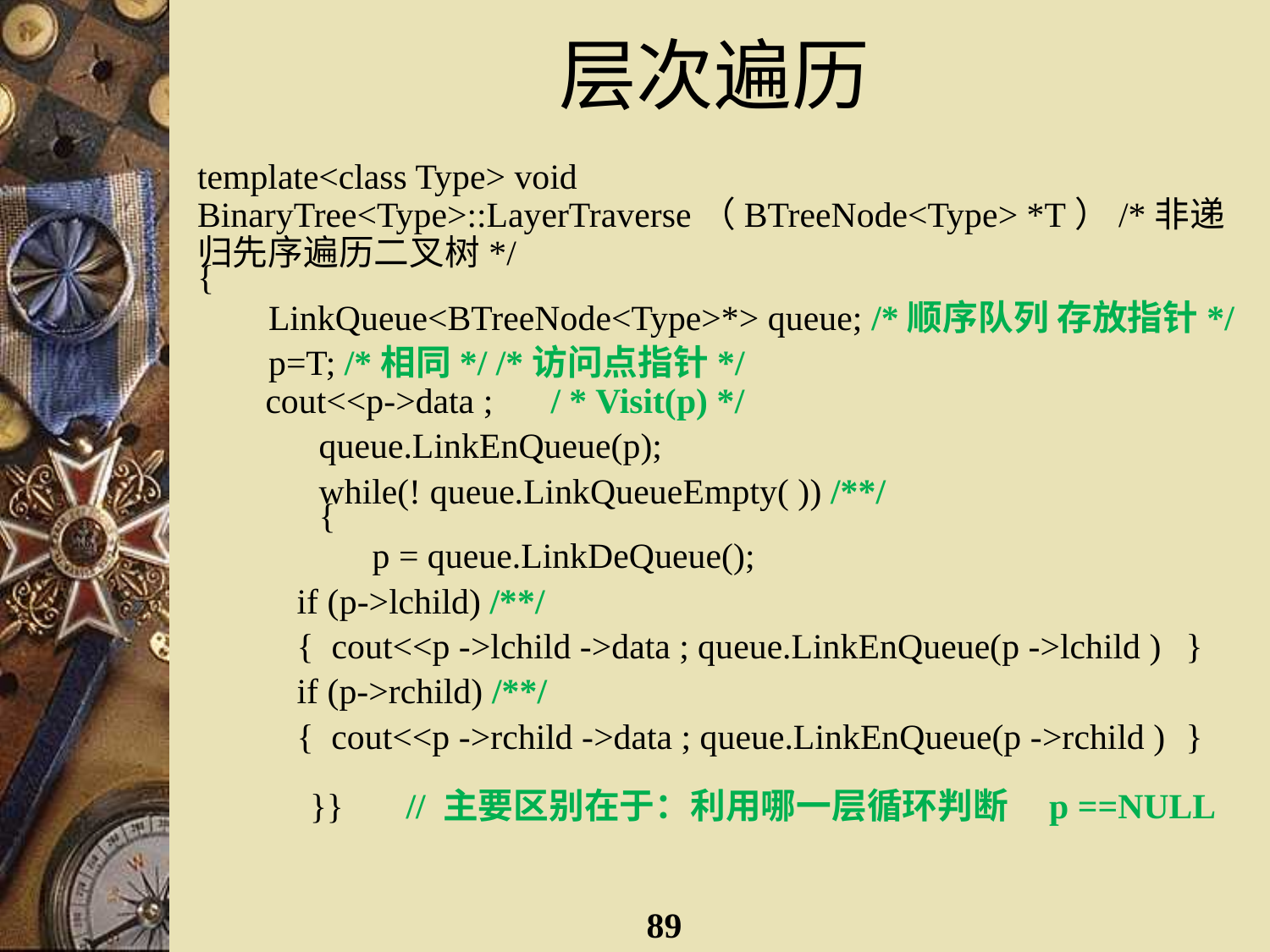

# 层次遍历
template<class Type> void BinaryTree<Type>::LayerTraverse（BTreeNode<Type> *T）/*非递归先序遍历二叉树*/
{
        LinkQueue<BTreeNode<Type>*> queue; /*顺序队列 存放指针*/
        p=T; /*相同*/ /*访问点指针*/
  cout<<p->data ; 	/ * Visit(p) */
        queue.LinkEnQueue(p);
        while(! queue.LinkQueueEmpty( )) /**/
        {
              p = queue.LinkDeQueue();
	if (p->lchild) /**/
	{  cout<<p ->lchild ->data ; queue.LinkEnQueue(p ->lchild )	}
	if (p->rchild) /**/
	{  cout<<p ->rchild ->data ; queue.LinkEnQueue(p ->rchild )	}

       }}       // 主要区别在于：利用哪一层循环判断    p ==NULL